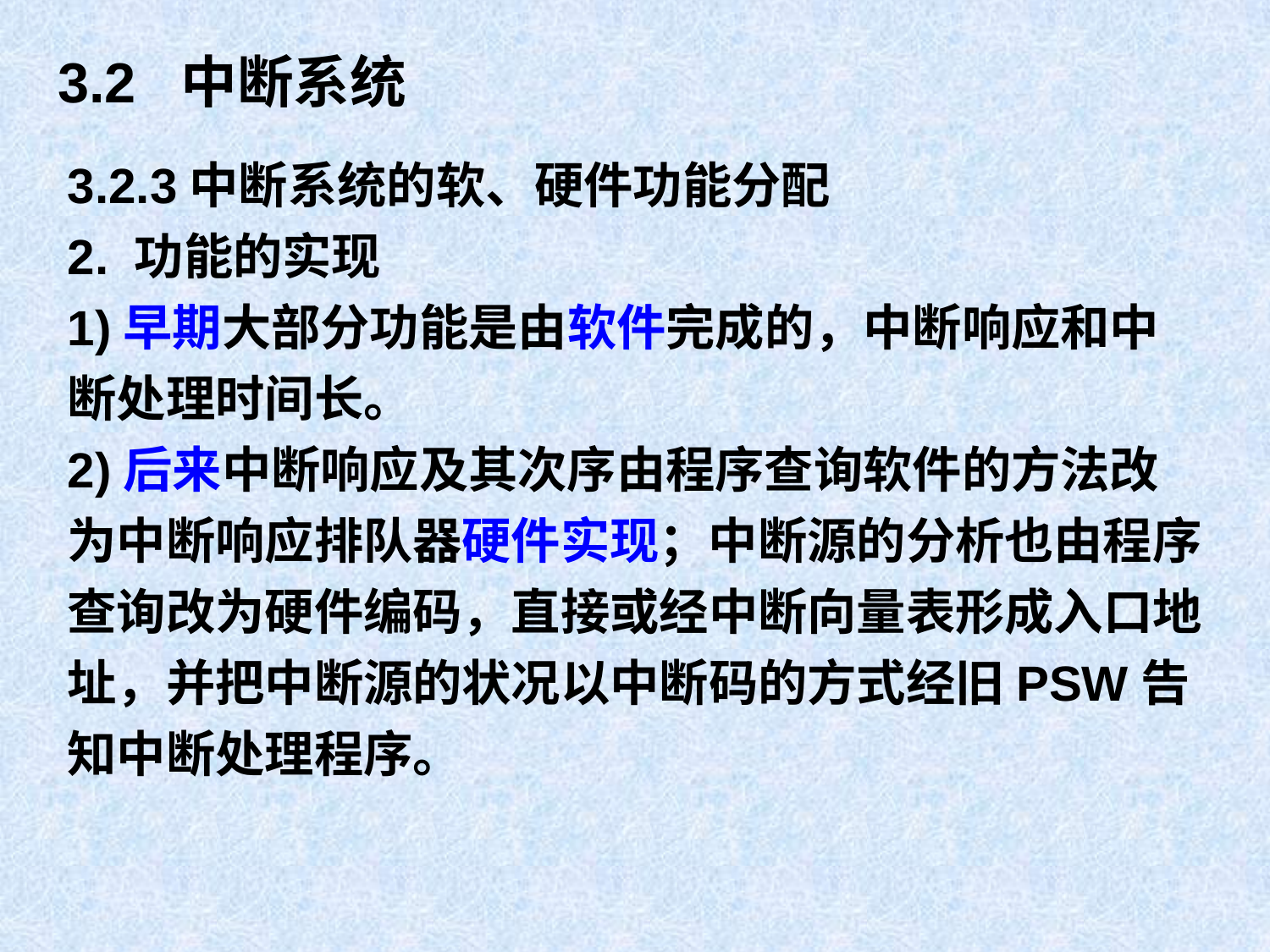

# 3.2  中断系统
3.2.3中断系统的软、硬件功能分配
2. 功能的实现
1)早期大部分功能是由软件完成的，中断响应和中断处理时间长。
2)后来中断响应及其次序由程序查询软件的方法改为中断响应排队器硬件实现；中断源的分析也由程序查询改为硬件编码，直接或经中断向量表形成入口地址，并把中断源的状况以中断码的方式经旧PSW告知中断处理程序。